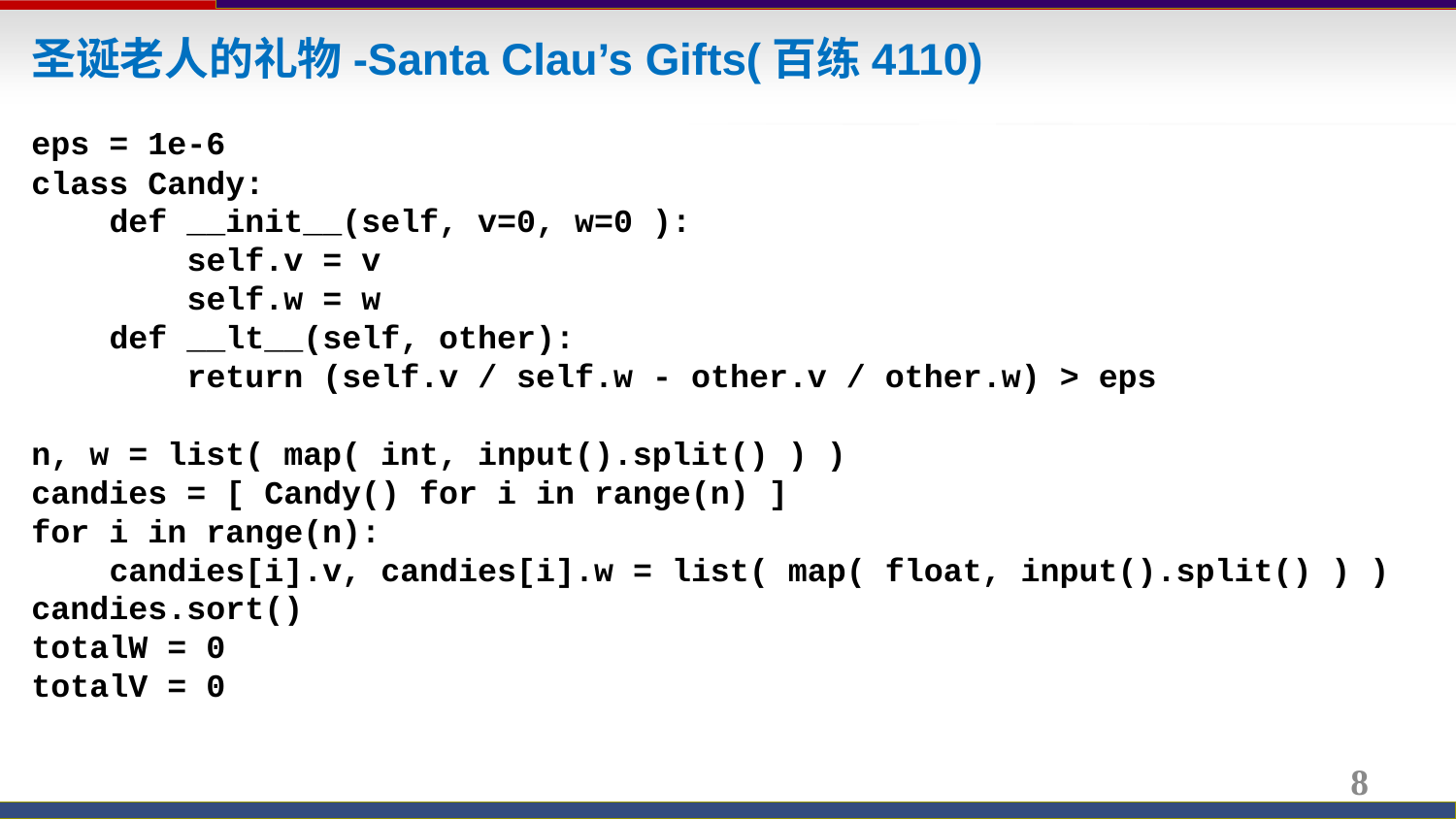

圣诞老人的礼物-Santa Clau’s Gifts(百练4110)

eps = 1e-6
class Candy:
    def __init__(self, v=0, w=0 ):
        self.v = v
        self.w = w
    def __lt__(self, other):
        return (self.v / self.w - other.v / other.w) > eps

n, w = list( map( int, input().split() ) )
candies = [ Candy() for i in range(n) ]
for i in range(n):
    candies[i].v, candies[i].w = list( map( float, input().split() ) )
candies.sort()
totalW = 0
totalV = 0